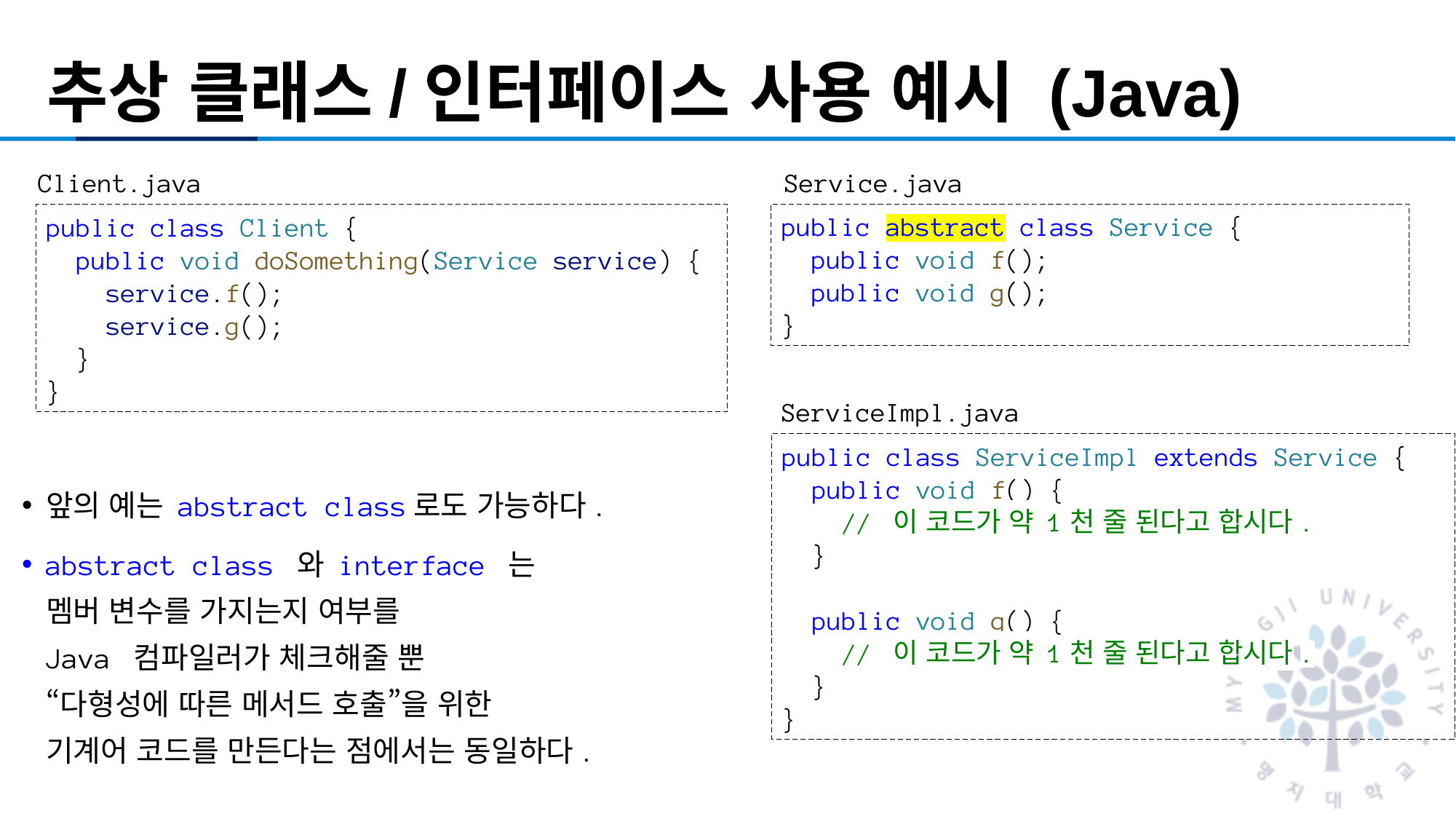

# 추상 클래스/인터페이스 사용 예시 (Java)
Client.java
Service.java
public abstract class Service {
  public void f();
  public void g();
}
public class Client {
  public void doSomething(Service service) {
    service.f();
    service.g();
  }
}
ServiceImpl.java
public class ServiceImpl extends Service {
  public void f() {
    // 이 코드가 약 1천 줄 된다고 합시다.
  }
  public void g() {
    // 이 코드가 약 1천 줄 된다고 합시다.
  }
}
앞의 예는 abstract class로도 가능하다.
abstract class 와 interface 는
멤버 변수를 가지는지 여부를
Java 컴파일러가 체크해줄 뿐
“다형성에 따른 메서드 호출”을 위한
기계어 코드를 만든다는 점에서는 동일하다.